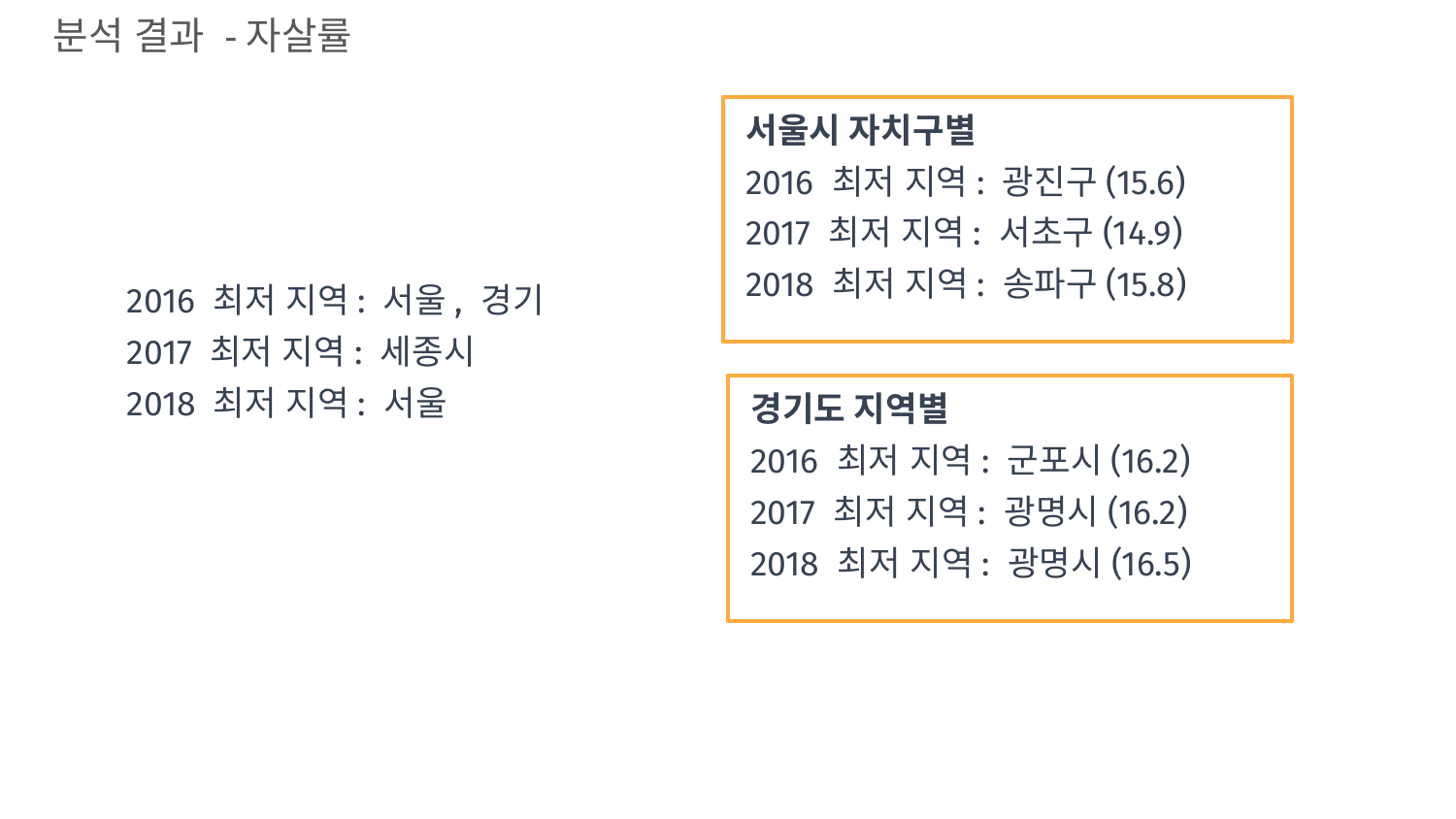

분석 결과 -자살률
서울시 자치구별
2016 최저 지역: 광진구(15.6)
2017 최저 지역: 서초구(14.9)
2018 최저 지역: 송파구(15.8)

2016 최저 지역: 서울, 경기
2017 최저 지역: 세종시
2018 최저 지역: 서울

경기도 지역별
2016 최저 지역: 군포시(16.2)
2017 최저 지역: 광명시(16.2)
2018 최저 지역: 광명시(16.5)